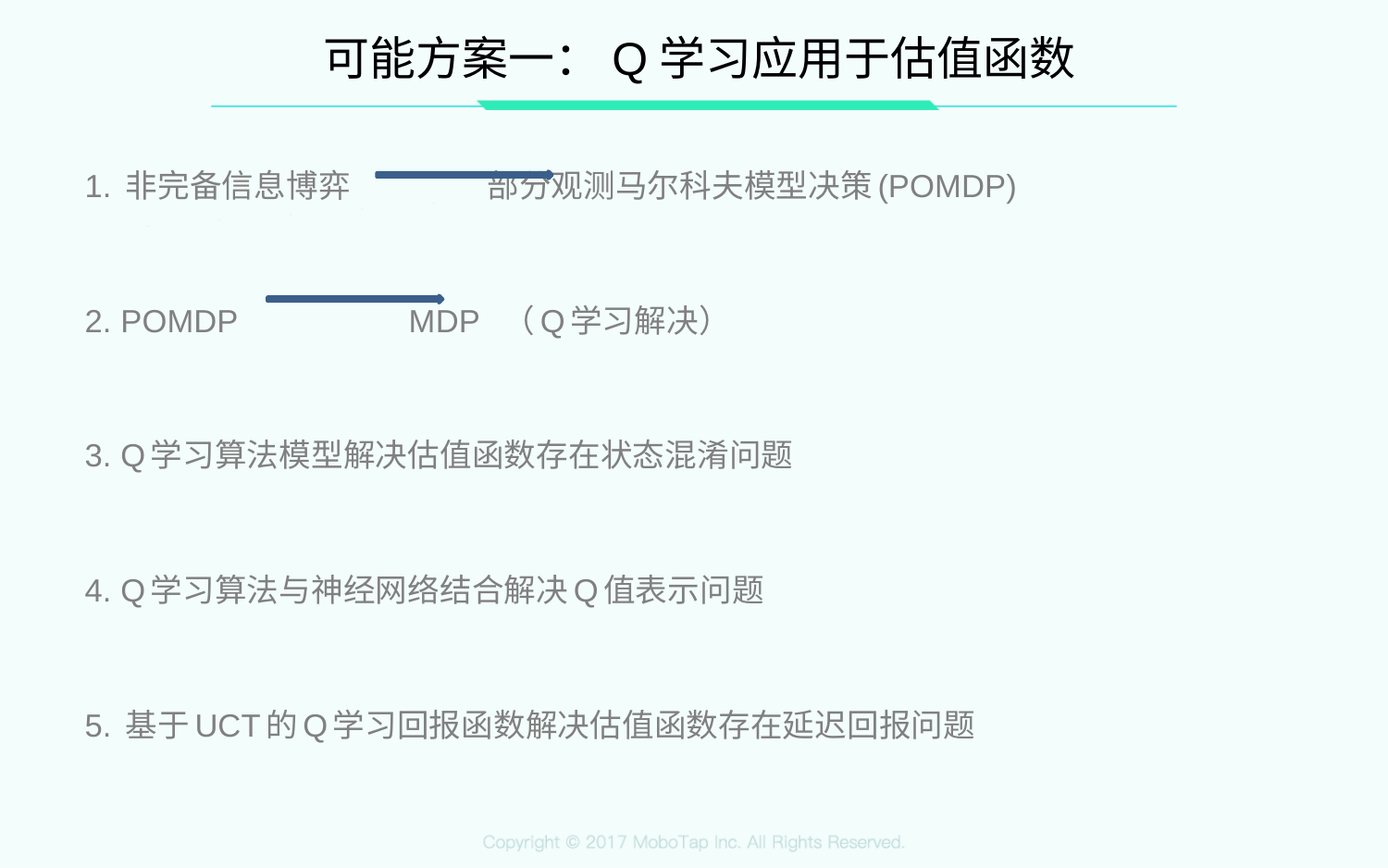

# 可能方案一：Q学习应用于估值函数

1. 非完备信息博弈                   部分观测马尔科夫模型决策(POMDP)

2. POMDP                   MDP  （Q学习解决）

3. Q学习算法模型解决估值函数存在状态混淆问题

4. Q学习算法与神经网络结合解决Q值表示问题

5. 基于UCT的Q学习回报函数解决估值函数存在延迟回报问题